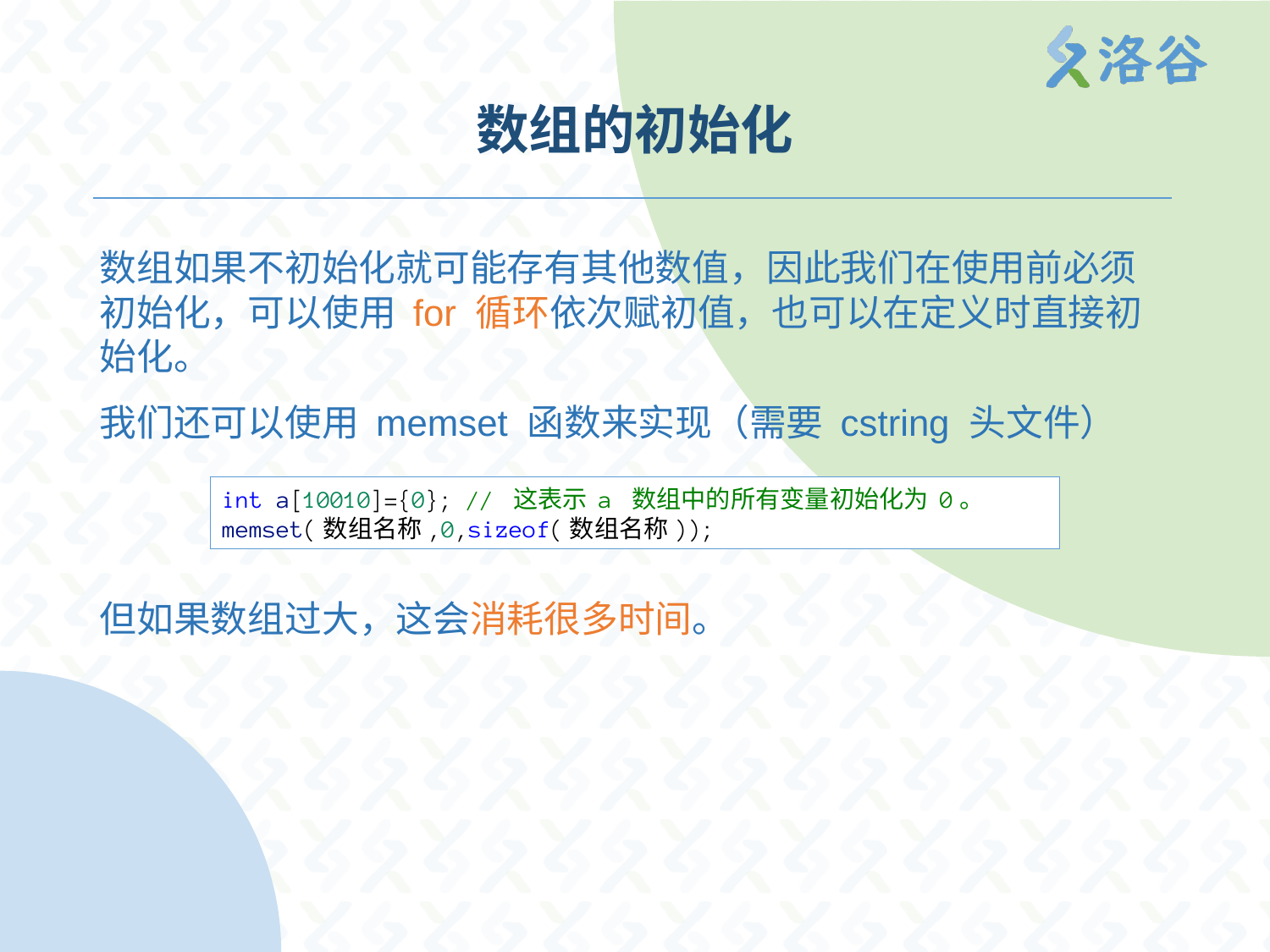

# 数组的初始化
数组如果不初始化就可能存有其他数值，因此我们在使用前必须初始化，可以使用 for 循环依次赋初值，也可以在定义时直接初始化。
我们还可以使用 memset 函数来实现（需要 cstring 头文件）

但如果数组过大，这会消耗很多时间。
int a[10010]={0}; // 这表示 a 数组中的所有变量初始化为 0。
memset(数组名称,0,sizeof(数组名称));